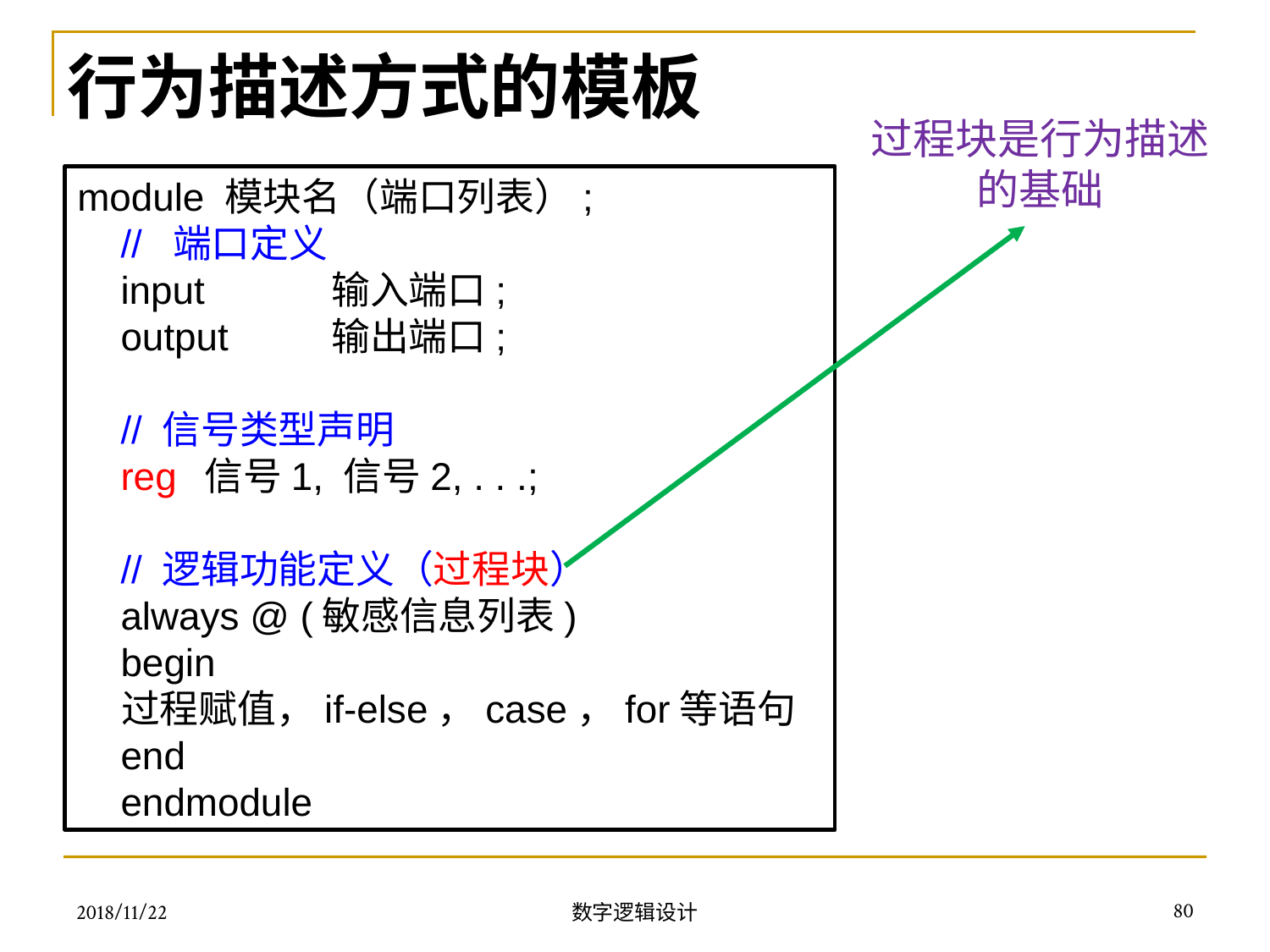

行为描述方式的模板
过程块是行为描述的基础
module 模块名（端口列表）;
    //  端口定义
    input	输入端口;
    output	输出端口;

    // 信号类型声明
    reg	信号1, 信号2, . . .;

    // 逻辑功能定义（过程块）
    always @ (敏感信息列表)
    begin
    过程赋值，if-else，case，for等语句
    end
    endmodule
2018/11/22
80
数字逻辑设计